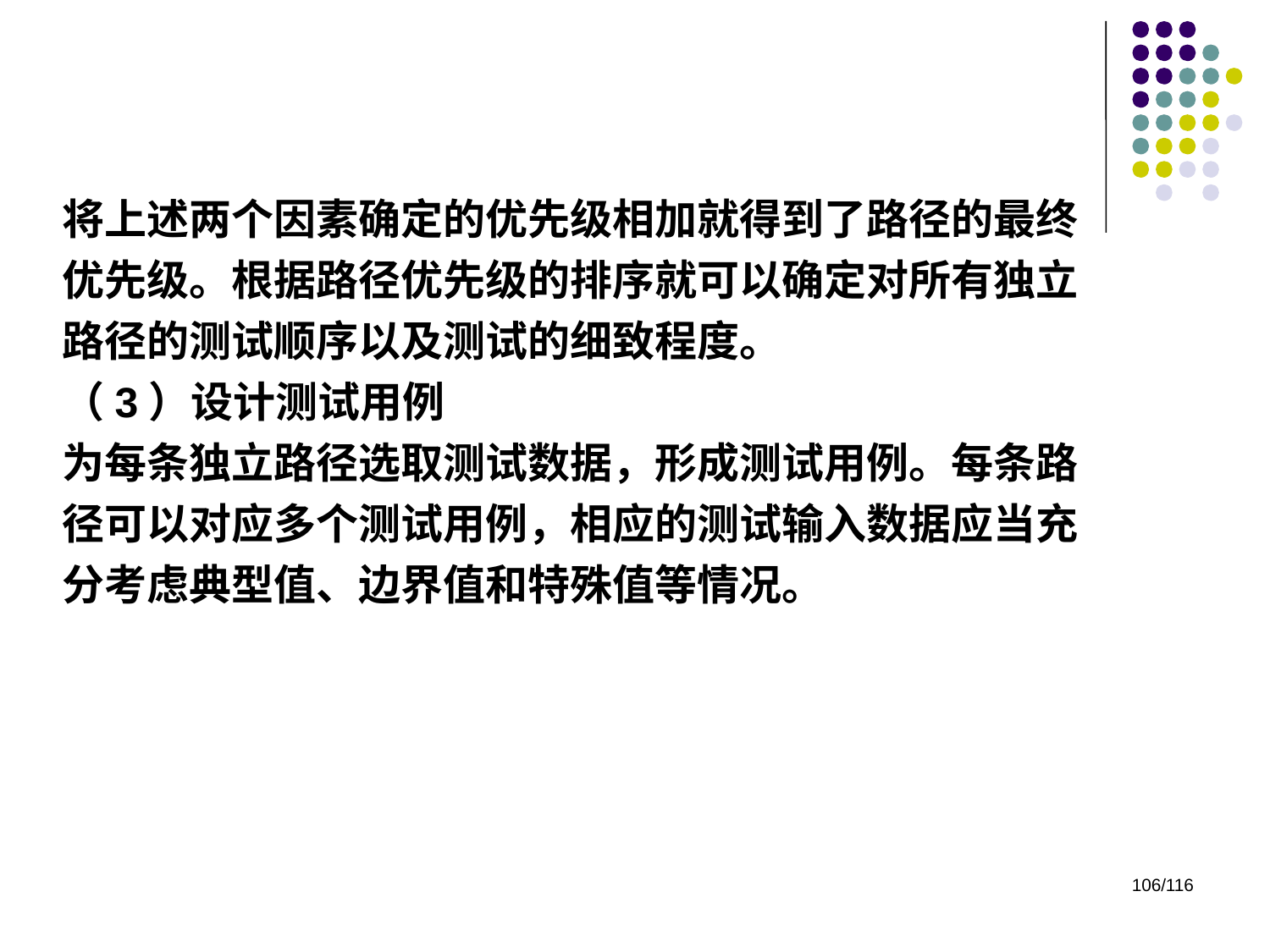

将上述两个因素确定的优先级相加就得到了路径的最终优先级。根据路径优先级的排序就可以确定对所有独立路径的测试顺序以及测试的细致程度。
（3）设计测试用例
为每条独立路径选取测试数据，形成测试用例。每条路径可以对应多个测试用例，相应的测试输入数据应当充分考虑典型值、边界值和特殊值等情况。

106/116